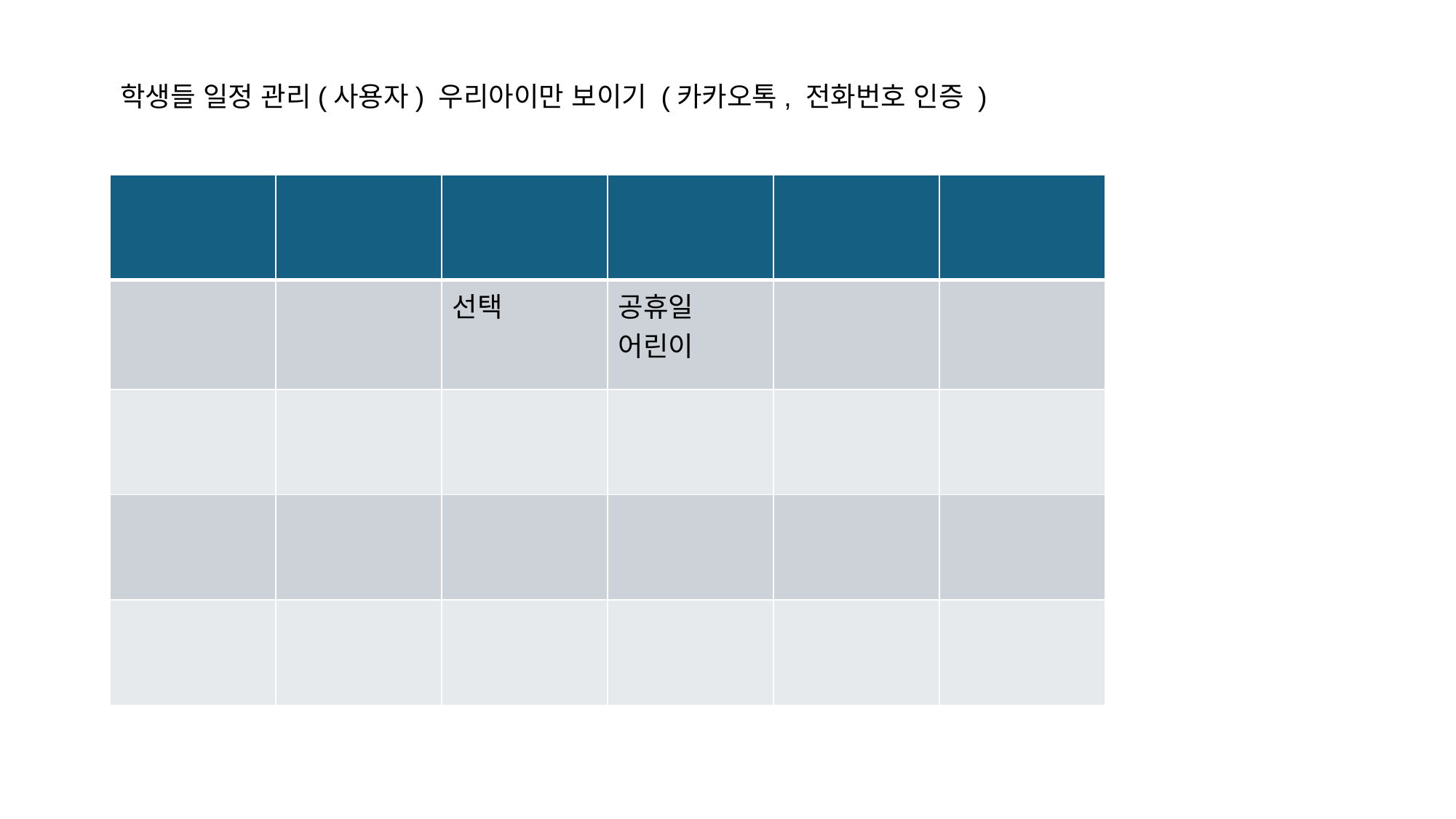

학생들 일정 관리(사용자) 우리아이만 보이기 (카카오톡, 전화번호 인증 )
|  |  |  |  |  |  |
| --- | --- | --- | --- | --- | --- |
|  |  | 선택 | 공휴일 어린이 |  |  |
|  |  |  |  |  |  |
|  |  |  |  |  |  |
|  |  |  |  |  |  |